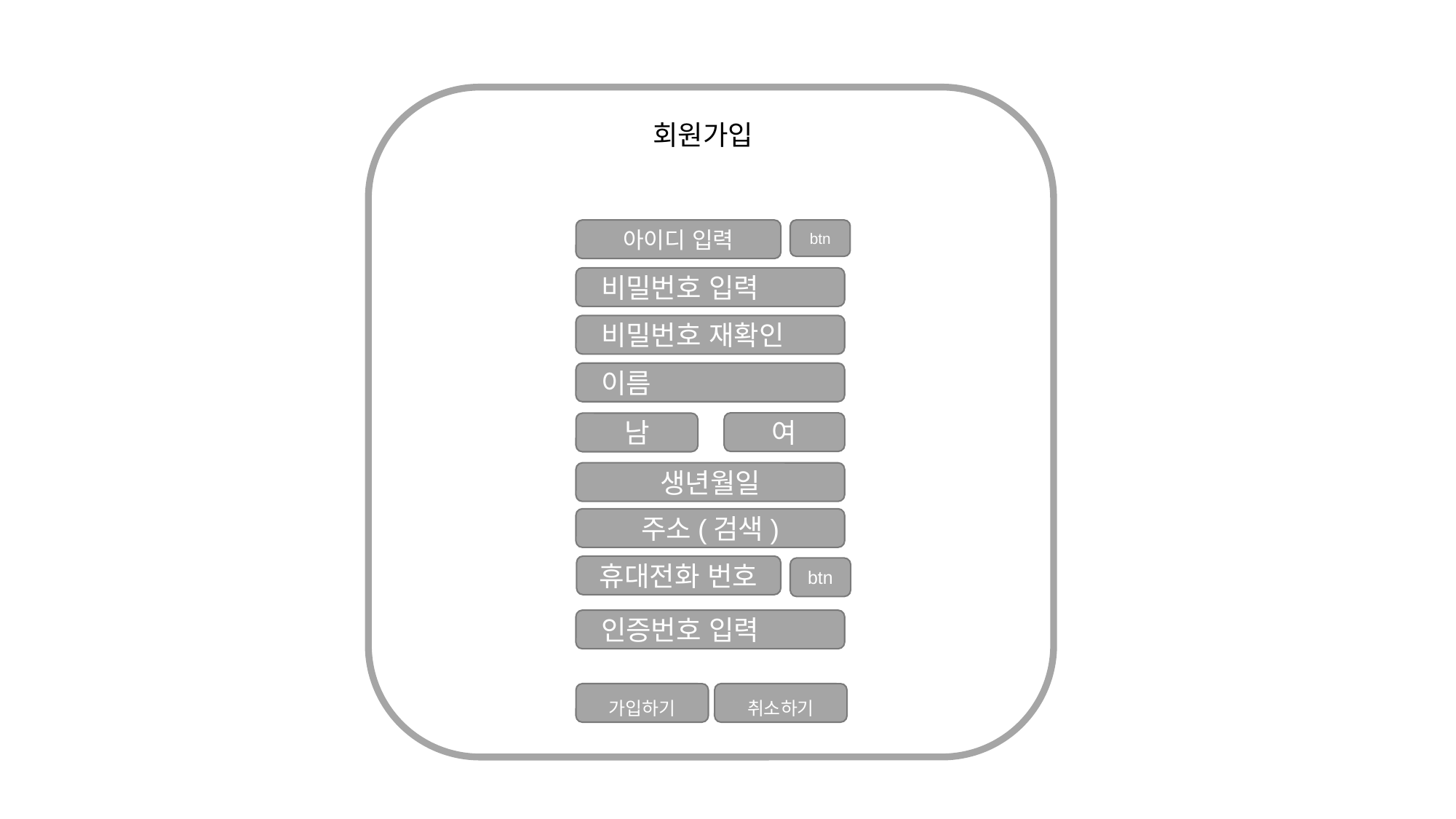

아이디 입력
btn
비밀번호 입력
비밀번호 재확인
이름
여
남
생년월일
주소(검색)
휴대전화 번호
btn
인증번호 입력

가입하기

취소하기
회원가입